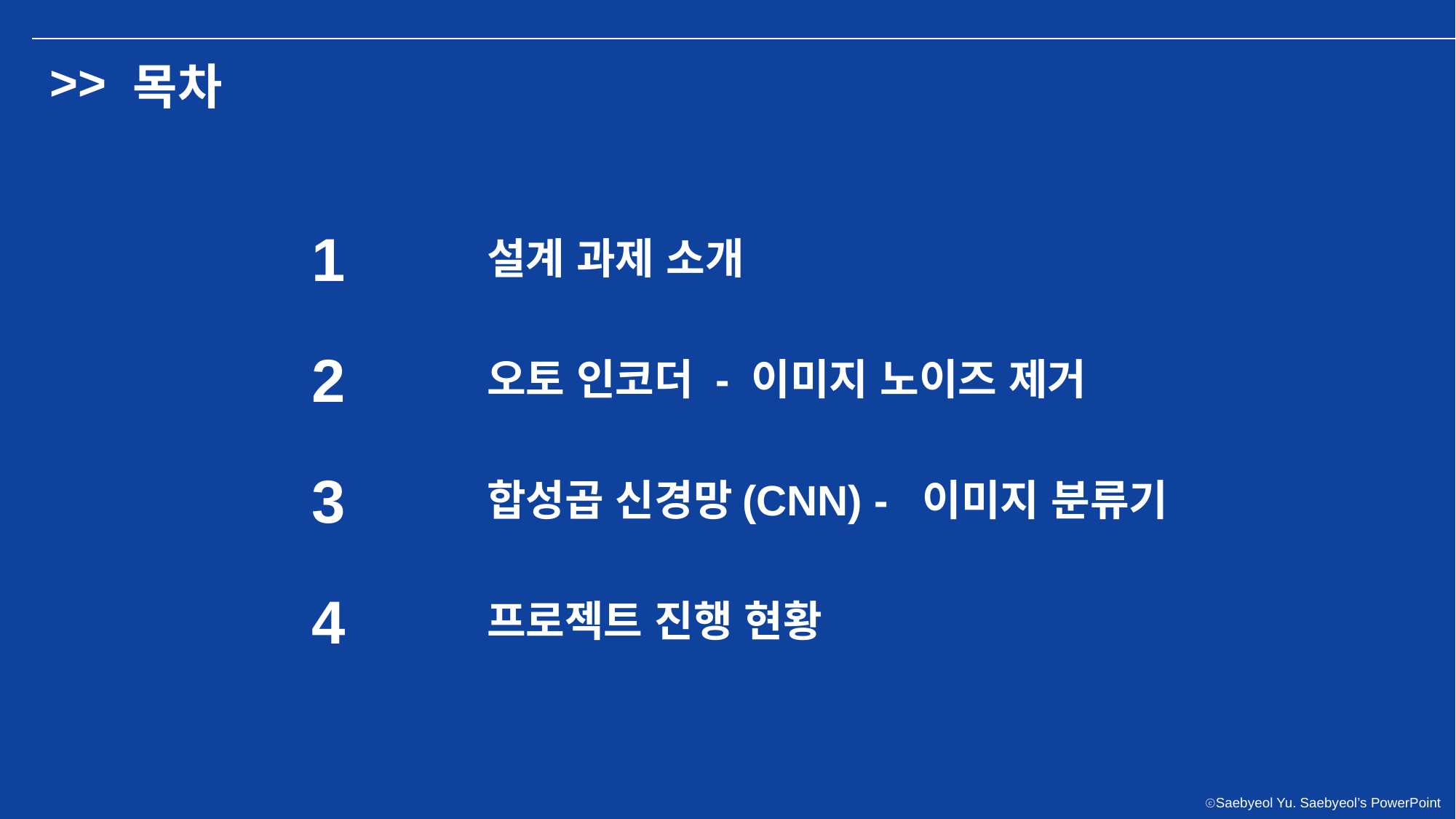

>>
목차
1
설계 과제 소개
2
오토 인코더 - 이미지 노이즈 제거
3
합성곱 신경망(CNN) -  이미지 분류기
4
프로젝트 진행 현황